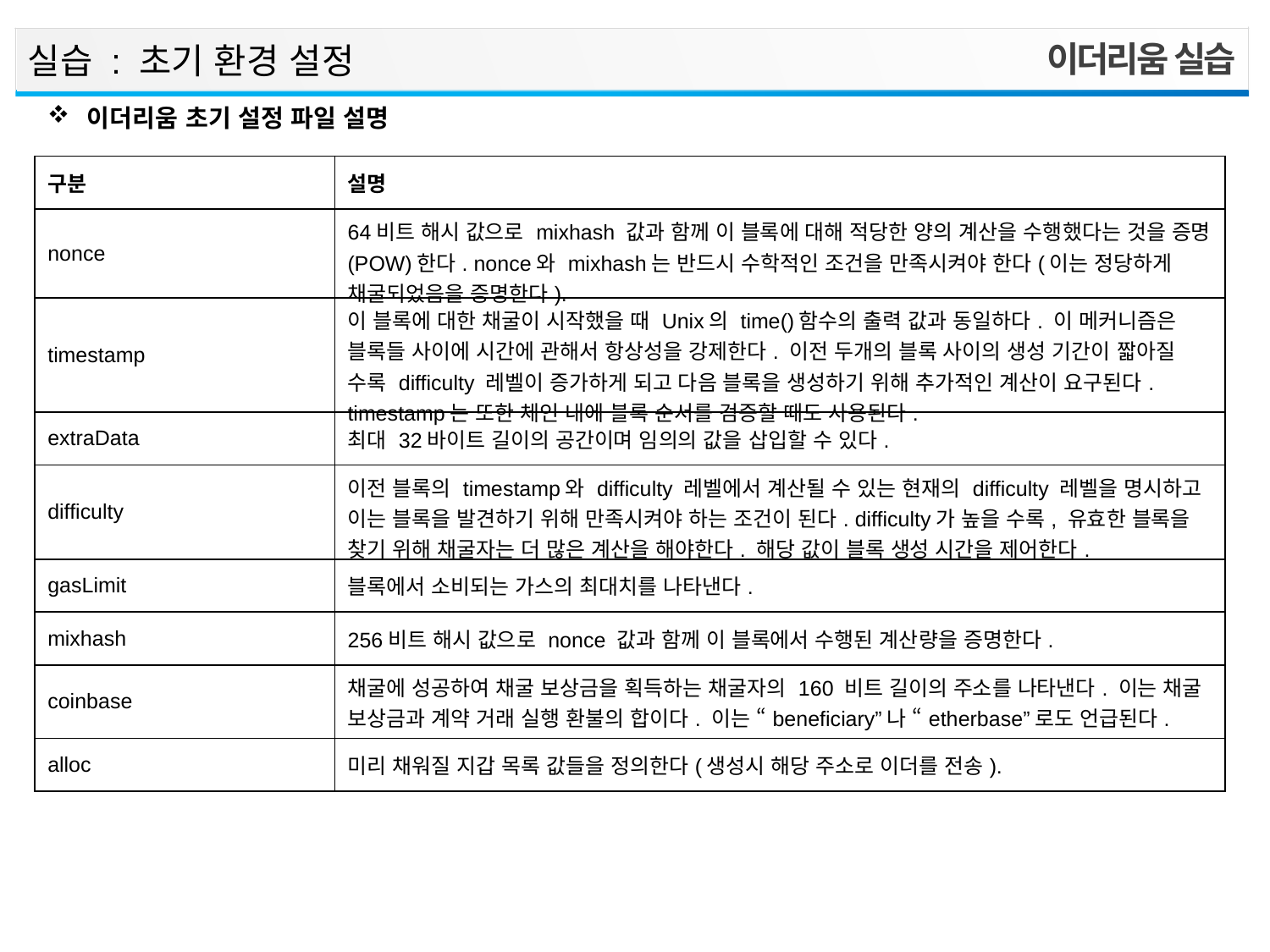

이더리움 실습
실습 : 초기 환경 설정
이더리움 초기 설정 파일 설명
| 구분 | 설명 |
| --- | --- |
| nonce | 64비트 해시 값으로 mixhash 값과 함께 이 블록에 대해 적당한 양의 계산을 수행했다는 것을 증명(POW)한다. nonce와 mixhash는 반드시 수학적인 조건을 만족시켜야 한다(이는 정당하게 채굴되었음을 증명한다). |
| timestamp | 이 블록에 대한 채굴이 시작했을 때 Unix의 time()함수의 출력 값과 동일하다. 이 메커니즘은 블록들 사이에 시간에 관해서 항상성을 강제한다. 이전 두개의 블록 사이의 생성 기간이 짧아질 수록 difficulty 레벨이 증가하게 되고 다음 블록을 생성하기 위해 추가적인 계산이 요구된다. timestamp는 또한 체인 내에 블록 순서를 검증할 때도 사용된다. |
| extraData | 최대 32바이트 길이의 공간이며 임의의 값을 삽입할 수 있다. |
| difficulty | 이전 블록의 timestamp와 difficulty 레벨에서 계산될 수 있는 현재의 difficulty 레벨을 명시하고 이는 블록을 발견하기 위해 만족시켜야 하는 조건이 된다. difficulty가 높을 수록, 유효한 블록을 찾기 위해 채굴자는 더 많은 계산을 해야한다. 해당 값이 블록 생성 시간을 제어한다. |
| gasLimit | 블록에서 소비되는 가스의 최대치를 나타낸다. |
| mixhash | 256비트 해시 값으로 nonce 값과 함께 이 블록에서 수행된 계산량을 증명한다. |
| coinbase | 채굴에 성공하여 채굴 보상금을 획득하는 채굴자의 160 비트 길이의 주소를 나타낸다. 이는 채굴 보상금과 계약 거래 실행 환불의 합이다. 이는 “beneficiary”나 “etherbase”로도 언급된다. |
| alloc | 미리 채워질 지갑 목록 값들을 정의한다(생성시 해당 주소로 이더를 전송). |